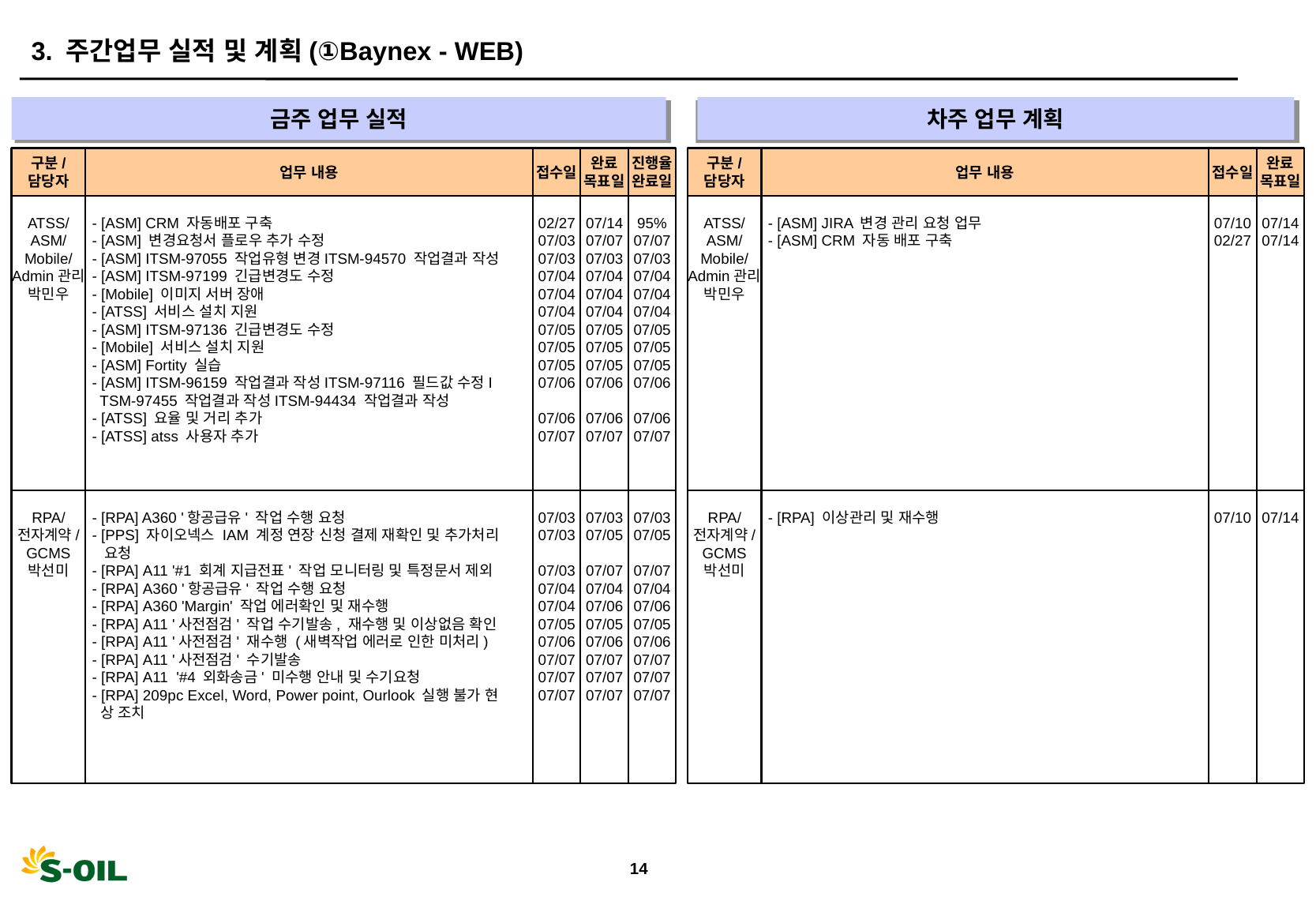

3. 주간업무 실적 및 계획(①Baynex - WEB)
금주 업무 실적
차주 업무 계획
" "
" "
구분/
담당자
업무 내용
접수일
완료
목표일
진행율
완료일
구분/
담당자
업무 내용
접수일
완료
목표일
ATSS/
ASM/
Mobile/
Admin관리
박민우

- [ASM] CRM 자동배포 구축
- [ASM] 변경요청서 플로우 추가 수정
- [ASM] ITSM-97055 작업유형 변경ITSM-94570 작업결과 작성
- [ASM] ITSM-97199 긴급변경도 수정
- [Mobile] 이미지 서버 장애
- [ATSS] 서비스 설치 지원
- [ASM] ITSM-97136 긴급변경도 수정
- [Mobile] 서비스 설치 지원
- [ASM] Fortity 실습
- [ASM] ITSM-96159 작업결과 작성ITSM-97116 필드값 수정I
  TSM-97455 작업결과 작성ITSM-94434 작업결과 작성
- [ATSS] 요율 및 거리 추가
- [ATSS] atss 사용자 추가
02/27
07/03
07/03
07/04
07/04
07/04
07/05
07/05
07/05
07/06
07/06
07/07
07/14
07/07
07/03
07/04
07/04
07/04
07/05
07/05
07/05
07/06
07/06
07/07
95%
07/07
07/03
07/04
07/04
07/04
07/05
07/05
07/05
07/06
07/06
07/07
ATSS/
ASM/
Mobile/
Admin관리
박민우

- [ASM] JIRA 변경 관리 요청 업무
- [ASM] CRM 자동 배포 구축
07/10
02/27
07/14
07/14
RPA/
전자계약/
GCMS
박선미

- [RPA] A360 '항공급유' 작업 수행 요청
- [PPS] 자이오넥스 IAM 계정 연장 신청 결제 재확인 및 추가처리
   요청
- [RPA] A11 '#1 회계 지급전표' 작업 모니터링 및 특정문서 제외
- [RPA] A360 '항공급유' 작업 수행 요청
- [RPA] A360 'Margin' 작업 에러확인 및 재수행
- [RPA] A11 '사전점검' 작업 수기발송, 재수행 및 이상없음 확인
- [RPA] A11 '사전점검' 재수행 (새벽작업 에러로 인한 미처리)
- [RPA] A11 '사전점검' 수기발송
- [RPA] A11  '#4 외화송금' 미수행 안내 및 수기요청
- [RPA] 209pc Excel, Word, Power point, Ourlook 실행 불가 현
  상 조치
07/03
07/03
07/03
07/04
07/04
07/05
07/06
07/07
07/07
07/07
07/03
07/05
07/07
07/04
07/06
07/05
07/06
07/07
07/07
07/07
07/03
07/05
07/07
07/04
07/06
07/05
07/06
07/07
07/07
07/07
RPA/
전자계약/
GCMS
박선미

- [RPA] 이상관리 및 재수행
07/10
07/14